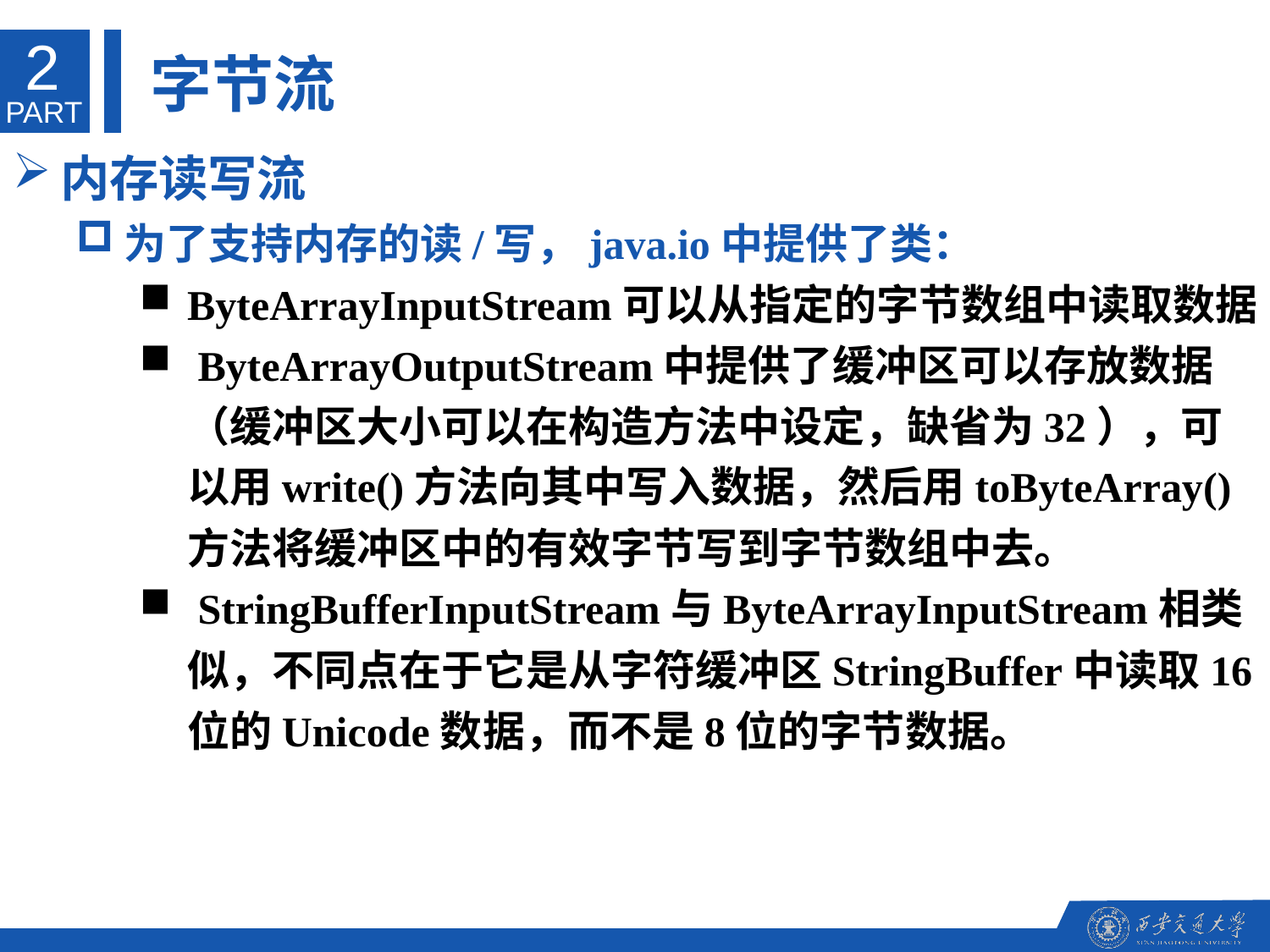

2
字节流
PART
内存读写流
为了支持内存的读/写，java.io中提供了类：
ByteArrayInputStream可以从指定的字节数组中读取数据
 ByteArrayOutputStream中提供了缓冲区可以存放数据（缓冲区大小可以在构造方法中设定，缺省为32），可以用write()方法向其中写入数据，然后用toByteArray()方法将缓冲区中的有效字节写到字节数组中去。
 StringBufferInputStream与ByteArrayInputStream相类似，不同点在于它是从字符缓冲区StringBuffer中读取16位的Unicode数据，而不是8位的字节数据。